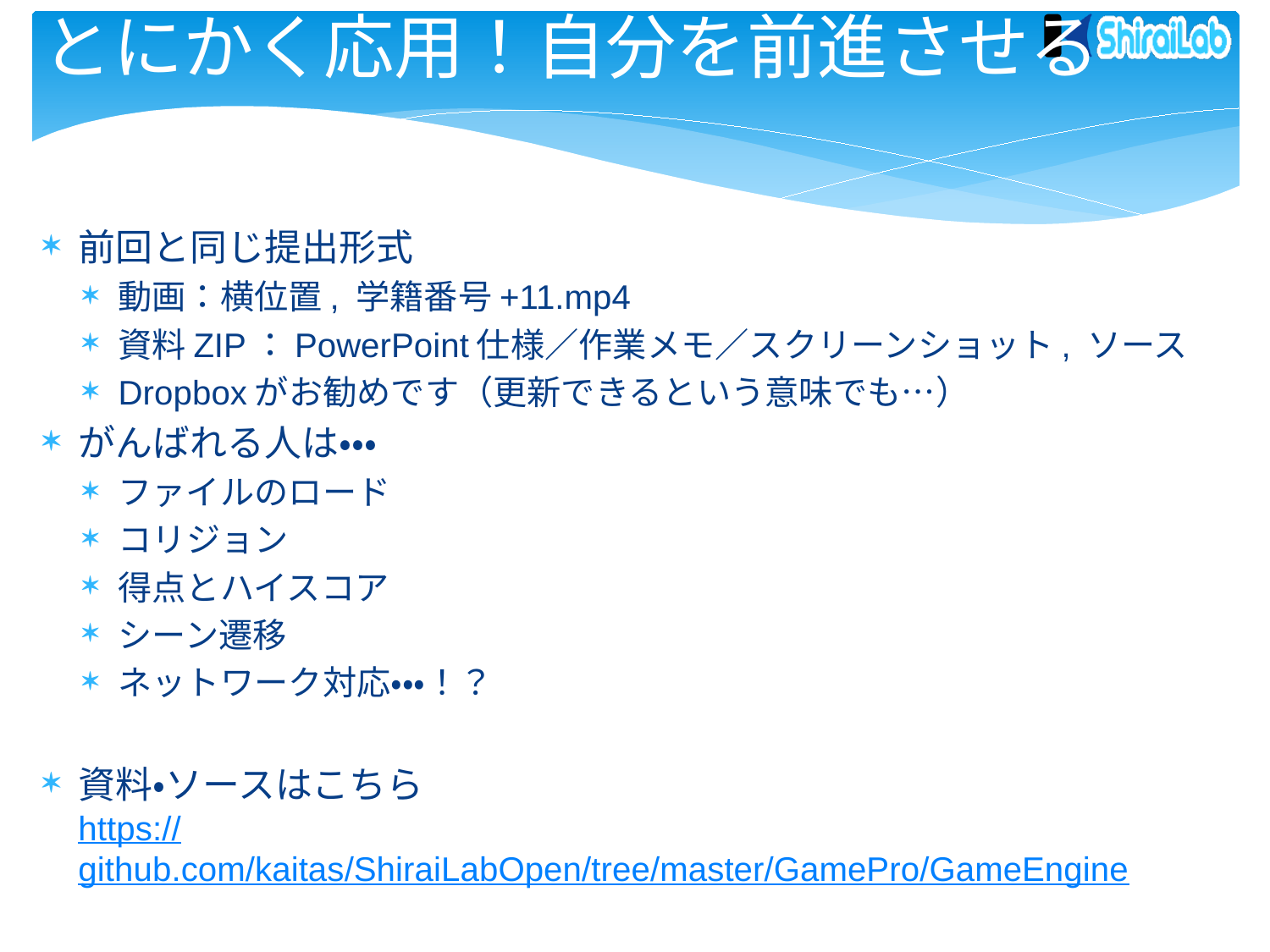

# とにかく応用！自分を前進させる
前回と同じ提出形式
動画：横位置, 学籍番号+11.mp4
資料ZIP：PowerPoint仕様／作業メモ／スクリーンショット, ソース
Dropboxがお勧めです（更新できるという意味でも…）
がんばれる人は・・・
ファイルのロード
コリジョン
得点とハイスコア
シーン遷移
ネットワーク対応・・・！？

資料・ソースはこちら
https://github.com/kaitas/ShiraiLabOpen/tree/master/GamePro/GameEngine